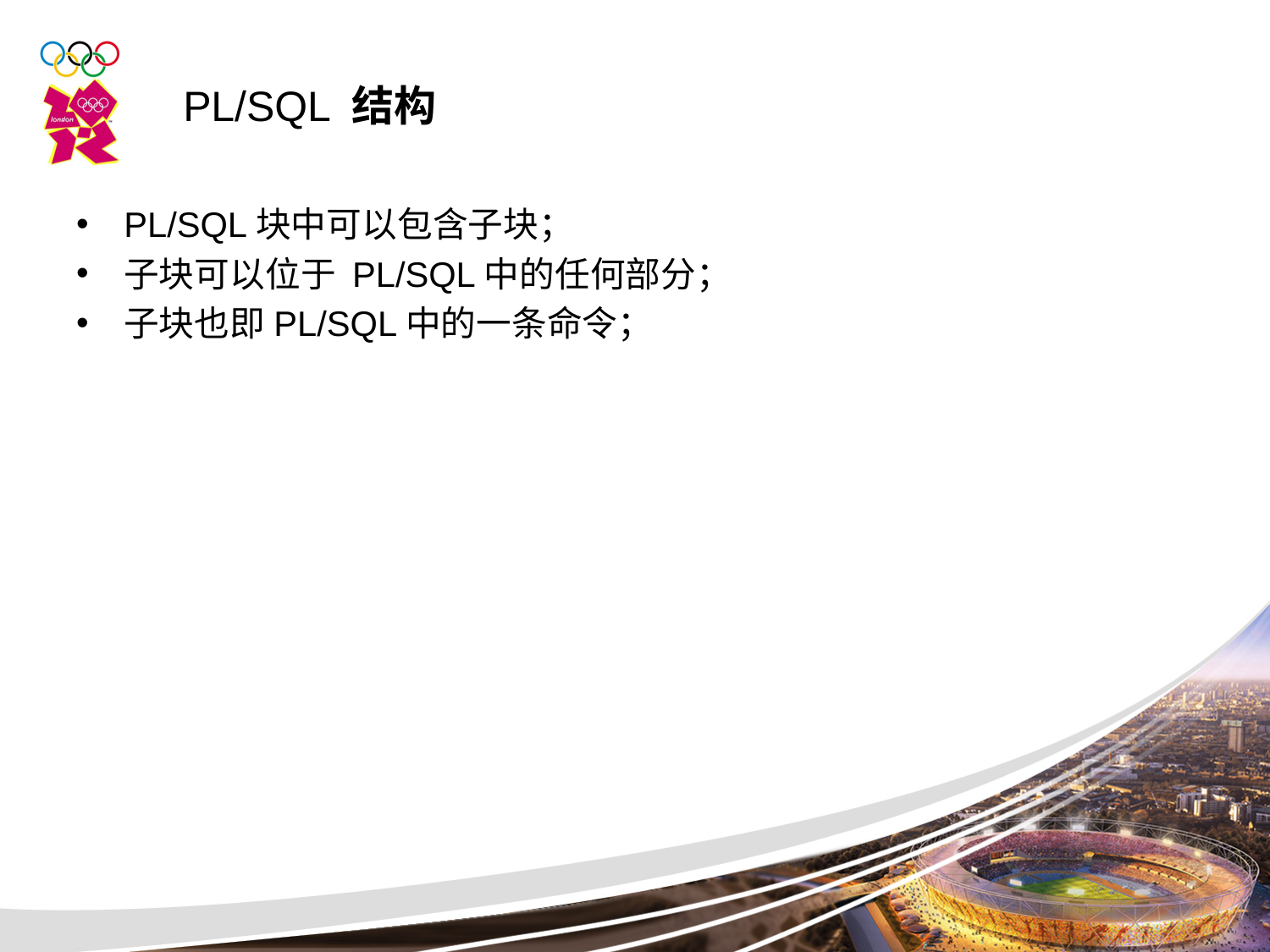

PL/SQL 结构
PL/SQL块中可以包含子块；
子块可以位于 PL/SQL中的任何部分；
子块也即PL/SQL中的一条命令；